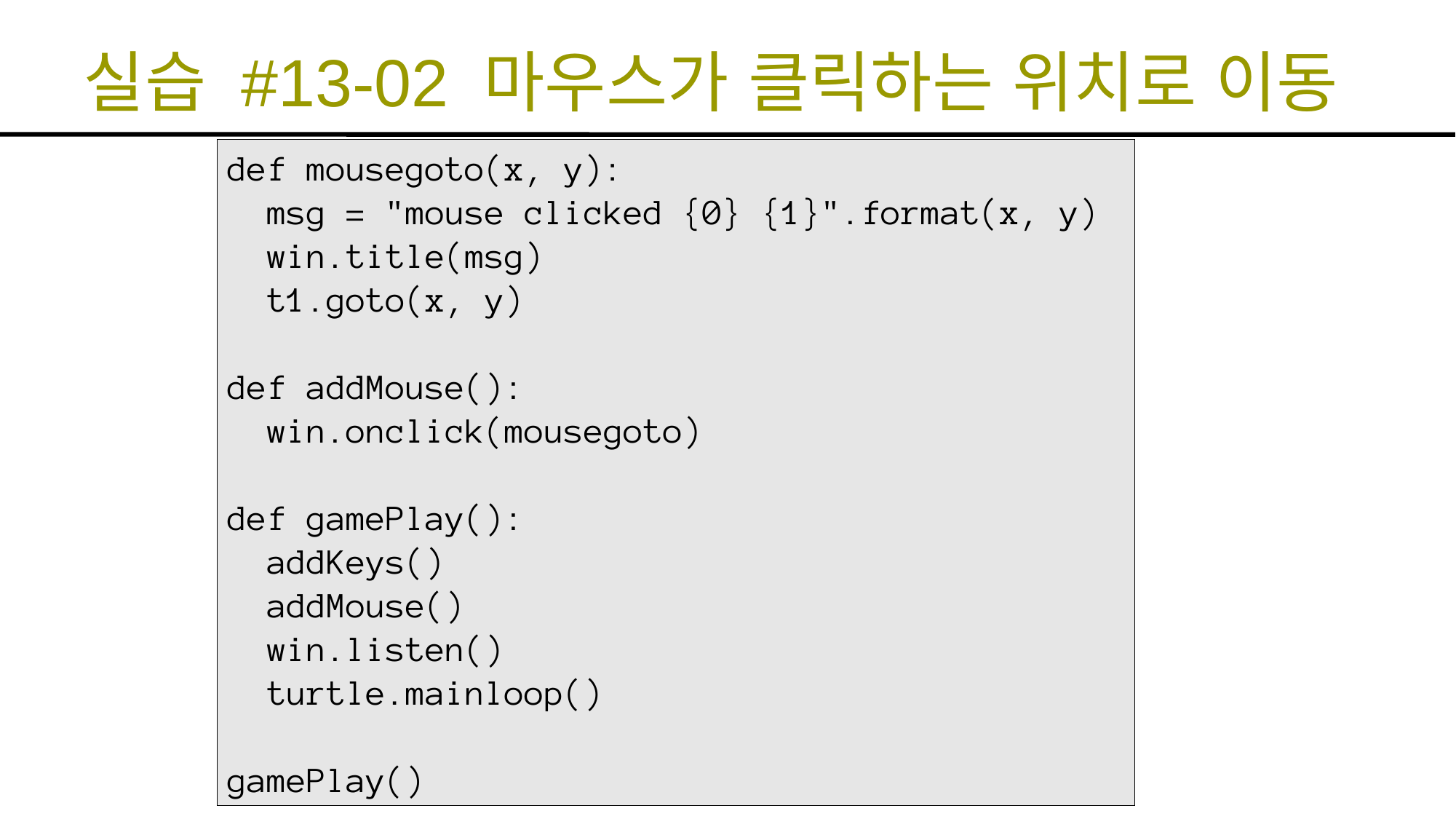

# 실습 #13-02 마우스가 클릭하는 위치로 이동
def mousegoto(x, y):
  msg = "mouse clicked {0} {1}".format(x, y)
  win.title(msg)
  t1.goto(x, y)

def addMouse():
  win.onclick(mousegoto)

def gamePlay():
  addKeys()
  addMouse()
  win.listen()
  turtle.mainloop()

gamePlay()